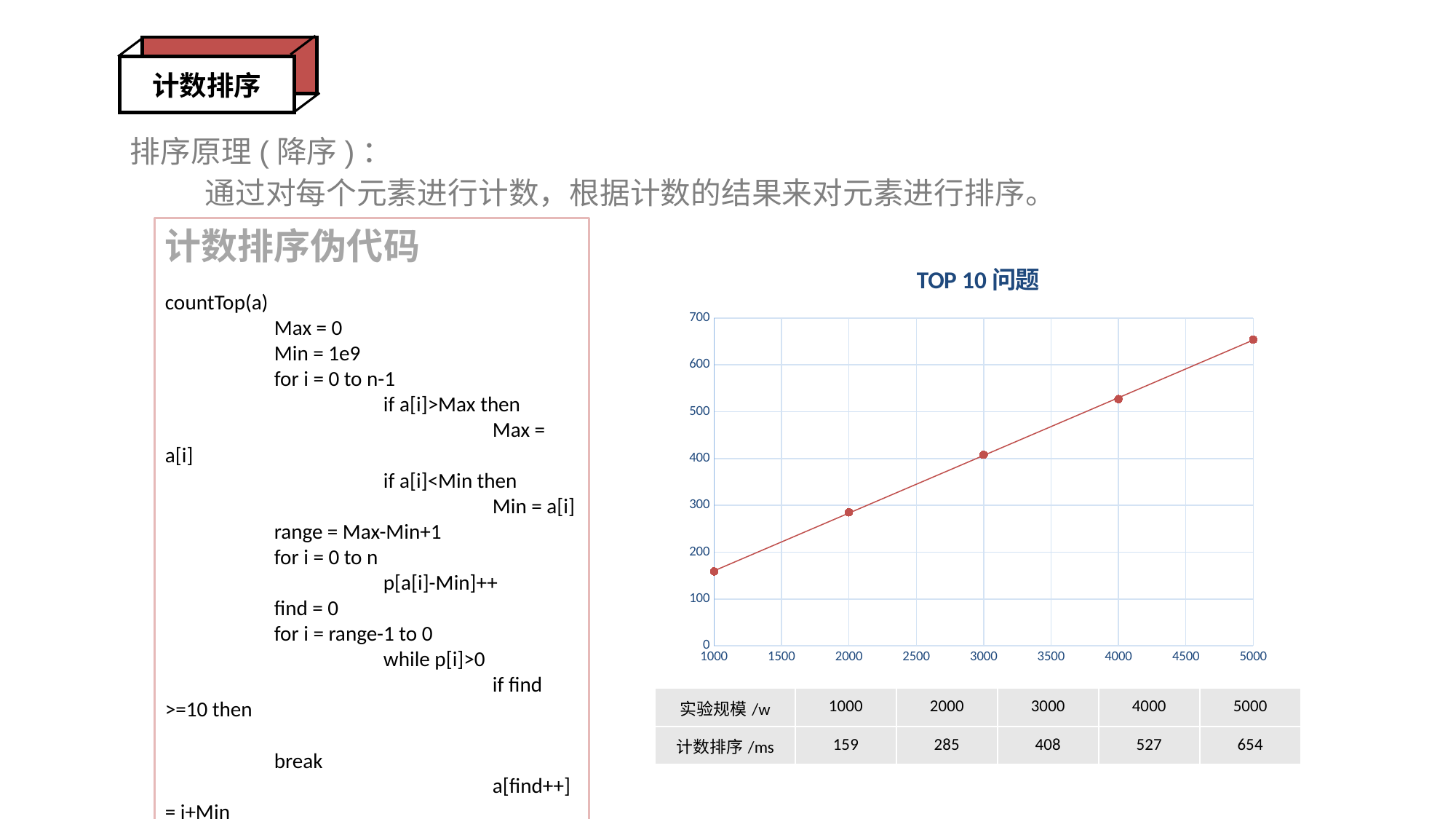

计数排序
排序原理(降序)：
          通过对每个元素进行计数，根据计数的结果来对元素进行排序。

计数排序伪代码

countTop(a)
	Max = 0
	Min = 1e9
	for i = 0 to n-1
		if a[i]>Max then
			Max = a[i]
		if a[i]<Min then
			Min = a[i]
	range = Max-Min+1
	for i = 0 to n
		p[a[i]-Min]++
	find = 0
	for i = range-1 to 0
		while p[i]>0
			if find >=10 then
				break
			a[find++] = i+Min
			p[i]--
		if find>=10 then
			break

### Chart: TOP 10问题

| Category |  |
|---|---|
| 实验规模/w | 1000 | 2000 | 3000 | 4000 | 5000 |
| --- | --- | --- | --- | --- | --- |
| 计数排序/ms | 159 | 285 | 408 | 527 | 654 |